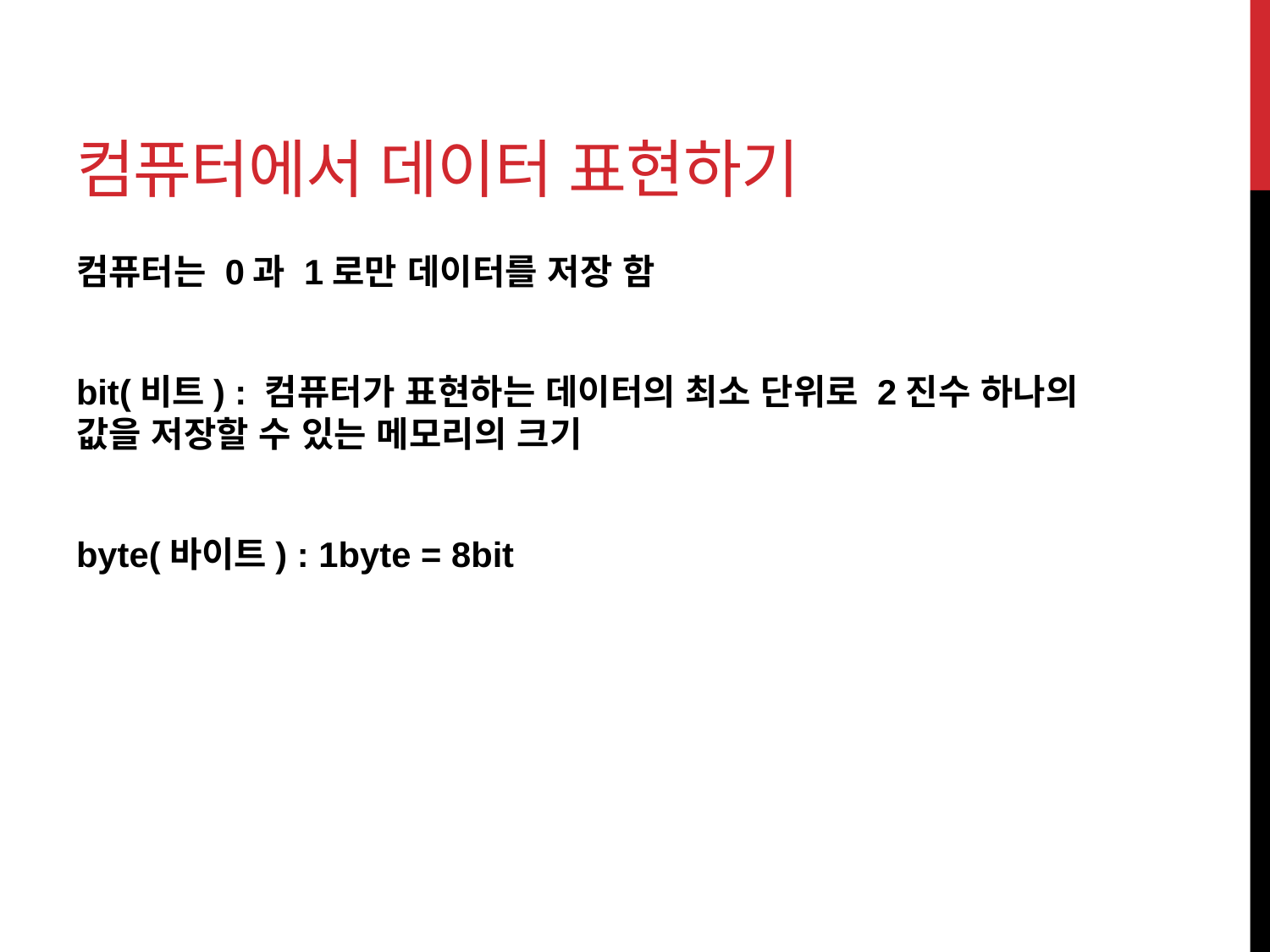

# 컴퓨터에서 데이터 표현하기
컴퓨터는 0과 1로만 데이터를 저장 함

bit(비트) : 컴퓨터가 표현하는 데이터의 최소 단위로 2진수 하나의 값을 저장할 수 있는 메모리의 크기

byte(바이트) : 1byte = 8bit